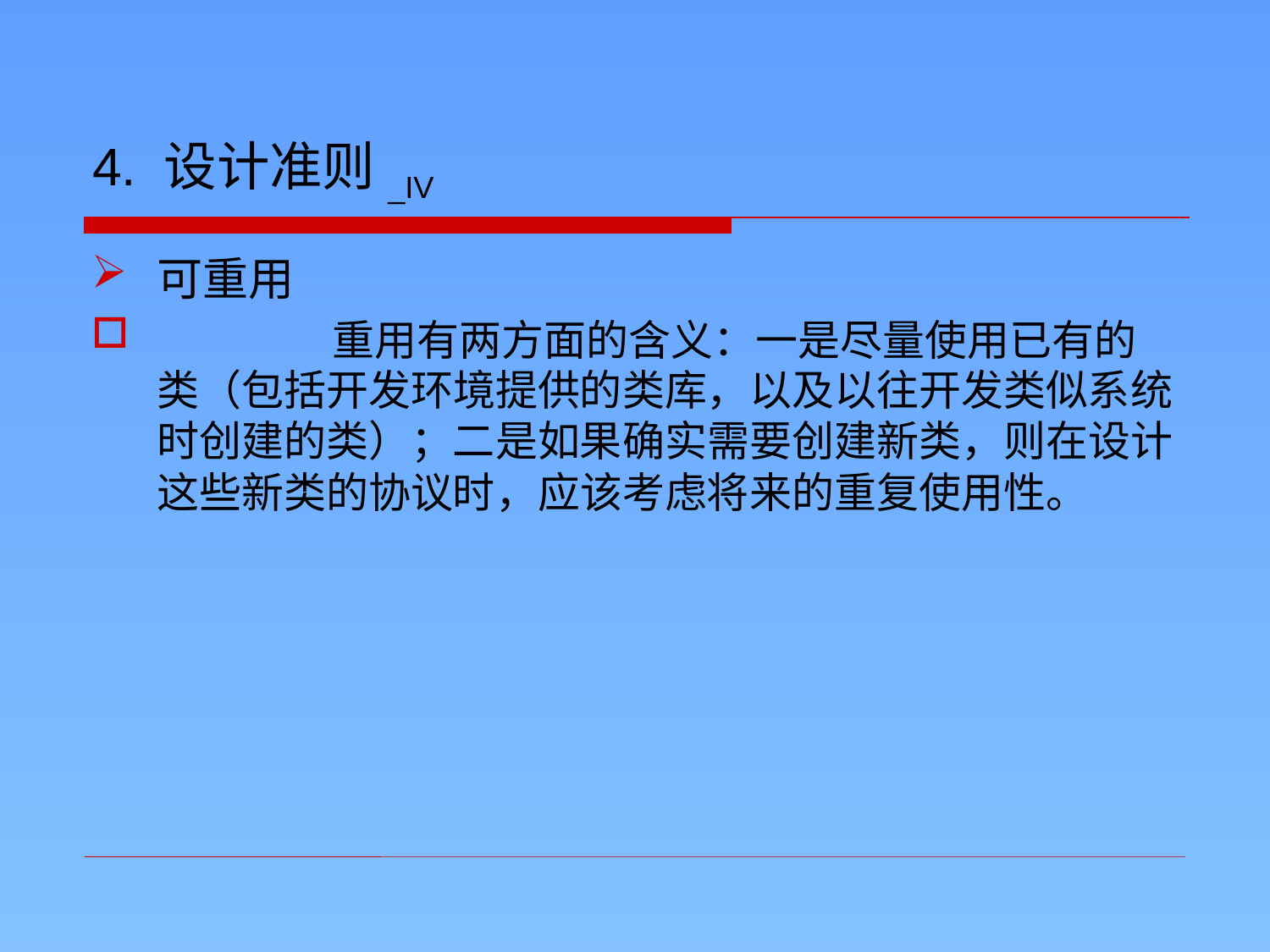

4. 设计准则_IV
可重用
	    重用有两方面的含义：一是尽量使用已有的类（包括开发环境提供的类库，以及以往开发类似系统时创建的类）；二是如果确实需要创建新类，则在设计这些新类的协议时，应该考虑将来的重复使用性。